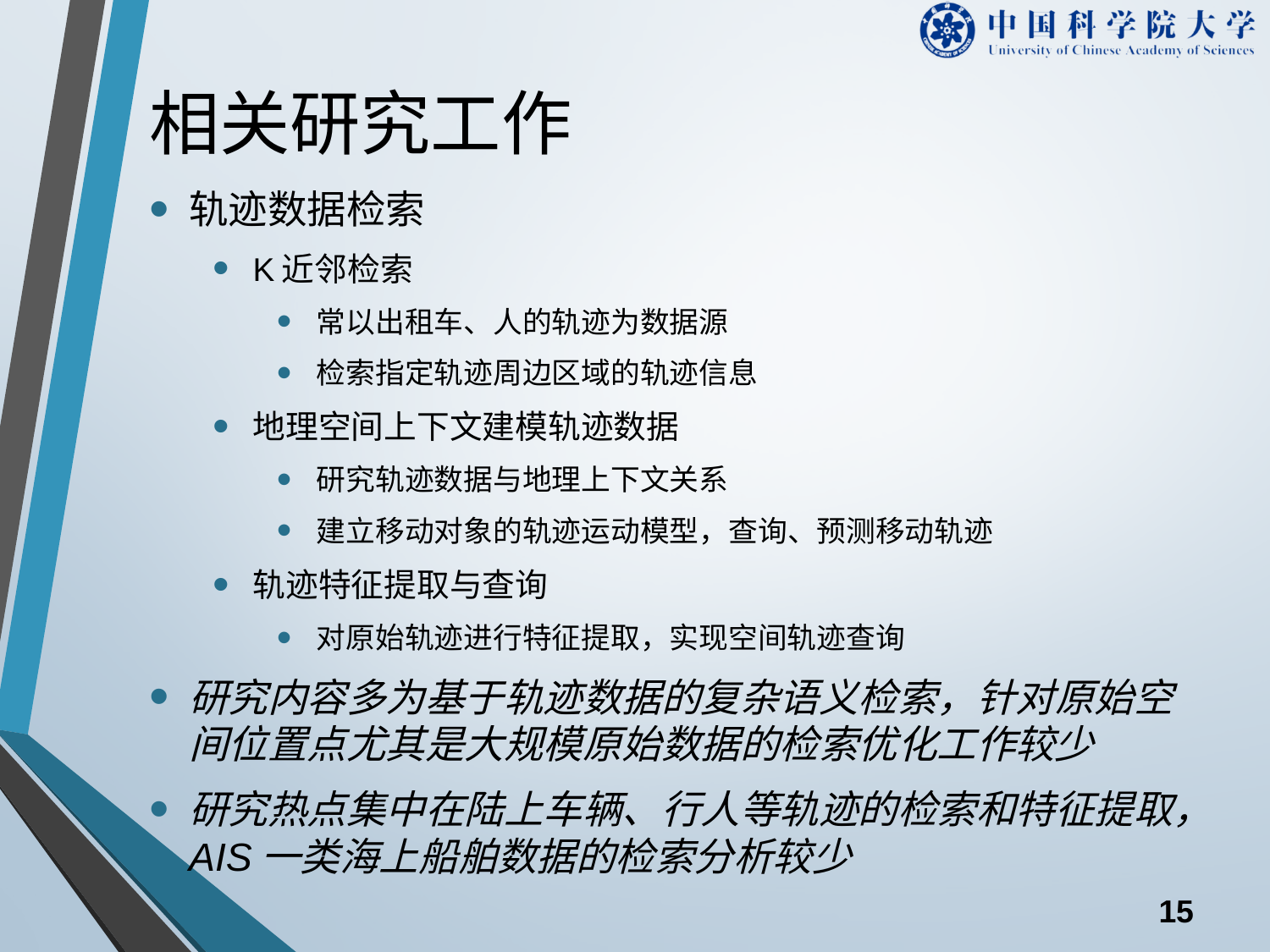

# 相关研究工作
轨迹数据检索
K近邻检索
常以出租车、人的轨迹为数据源
检索指定轨迹周边区域的轨迹信息
地理空间上下文建模轨迹数据
研究轨迹数据与地理上下文关系
建立移动对象的轨迹运动模型，查询、预测移动轨迹
轨迹特征提取与查询
对原始轨迹进行特征提取，实现空间轨迹查询
研究内容多为基于轨迹数据的复杂语义检索，针对原始空间位置点尤其是大规模原始数据的检索优化工作较少
研究热点集中在陆上车辆、行人等轨迹的检索和特征提取，AIS一类海上船舶数据的检索分析较少
15